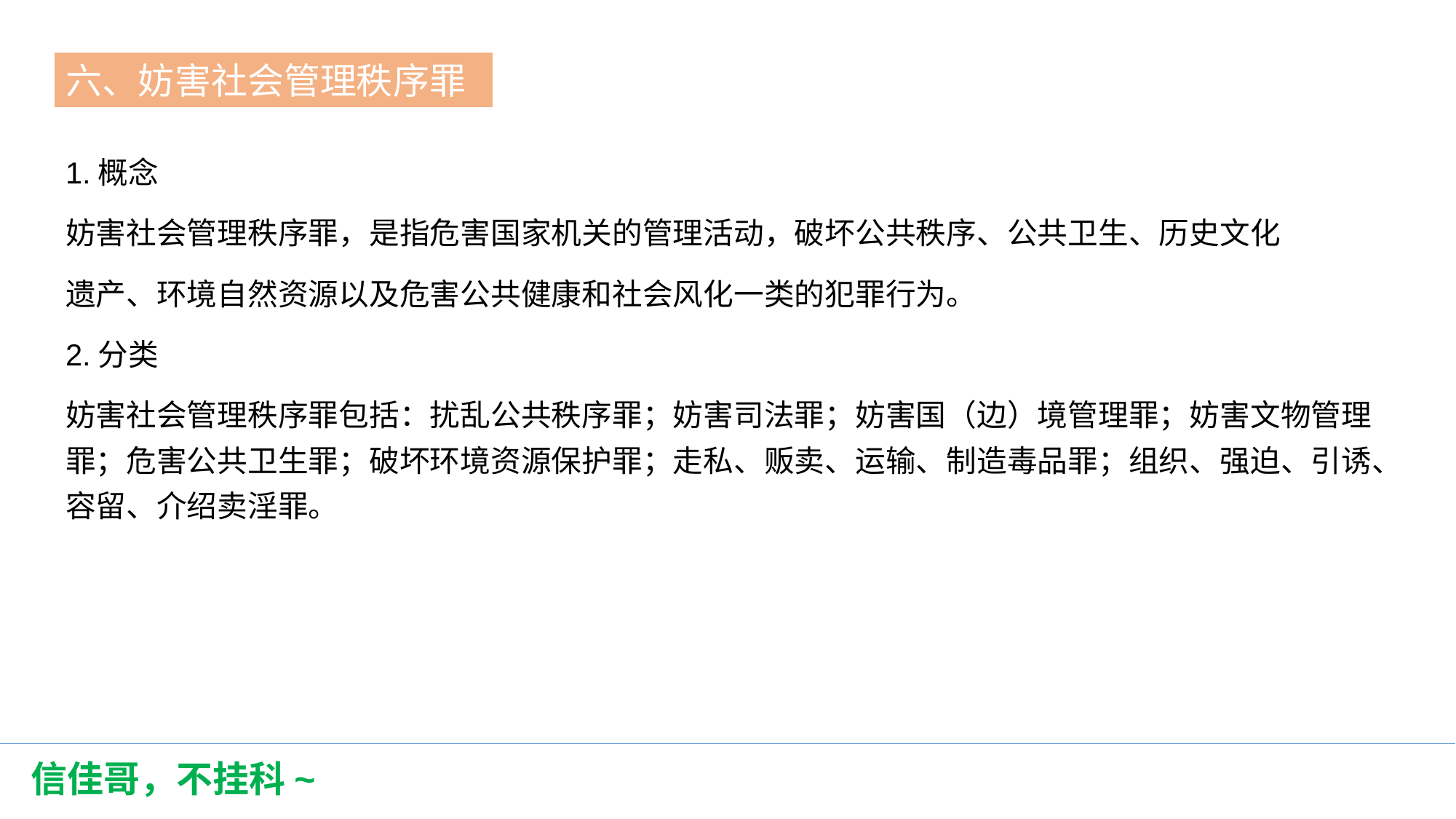

六、妨害社会管理秩序罪
第一节
1.概念
妨害社会管理秩序罪，是指危害国家机关的管理活动，破坏公共秩序、公共卫生、历史文化
遗产、环境自然资源以及危害公共健康和社会风化一类的犯罪行为。
2.分类
妨害社会管理秩序罪包括：扰乱公共秩序罪；妨害司法罪；妨害国（边）境管理罪；妨害文物管理罪；危害公共卫生罪；破坏环境资源保护罪；走私、贩卖、运输、制造毒品罪；组织、强迫、引诱、容留、介绍卖淫罪。